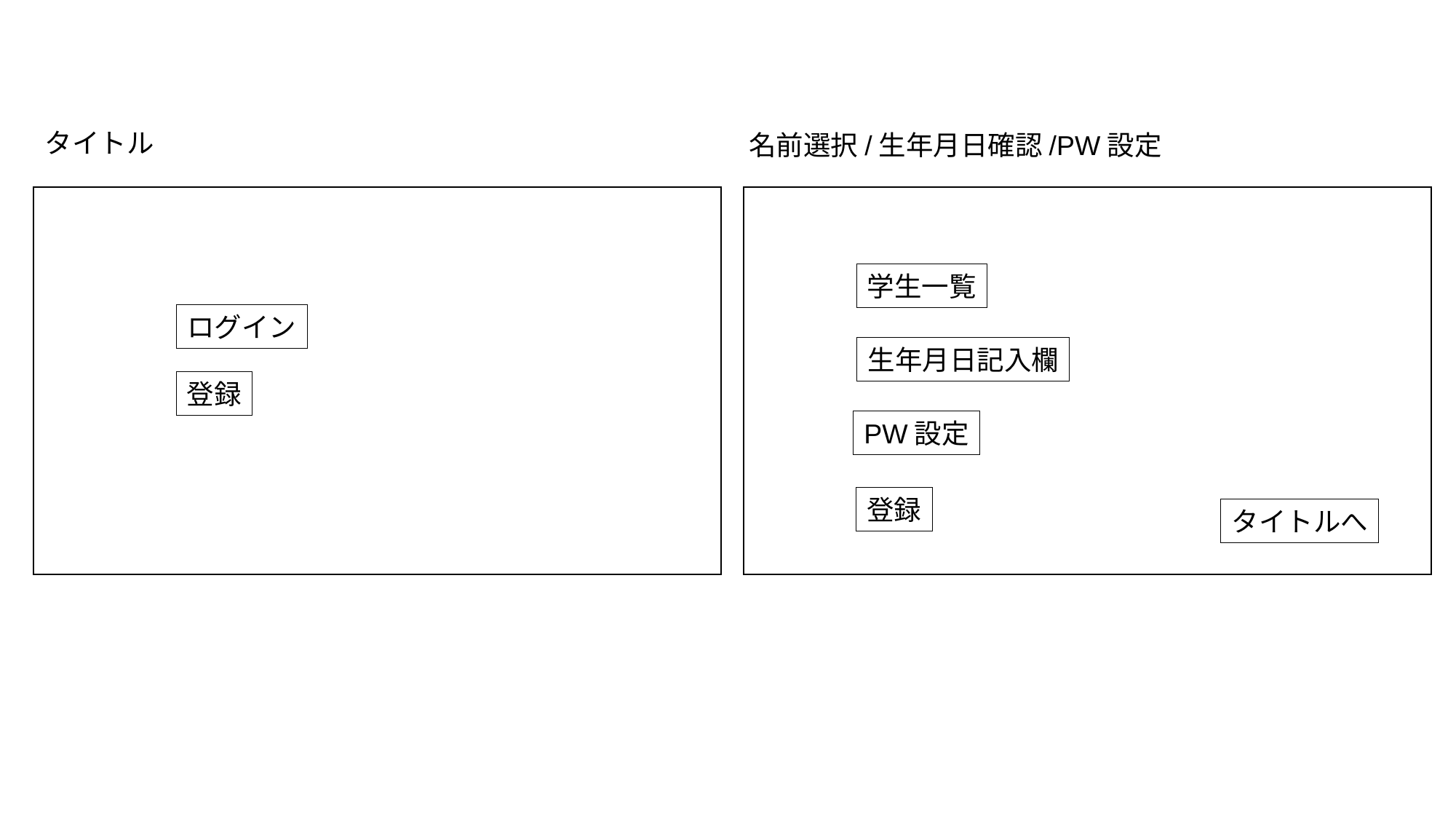

タイトル
名前選択/生年月日確認/PW設定

学生一覧
ログイン
生年月日記入欄
登録
PW設定
登録
タイトルへ